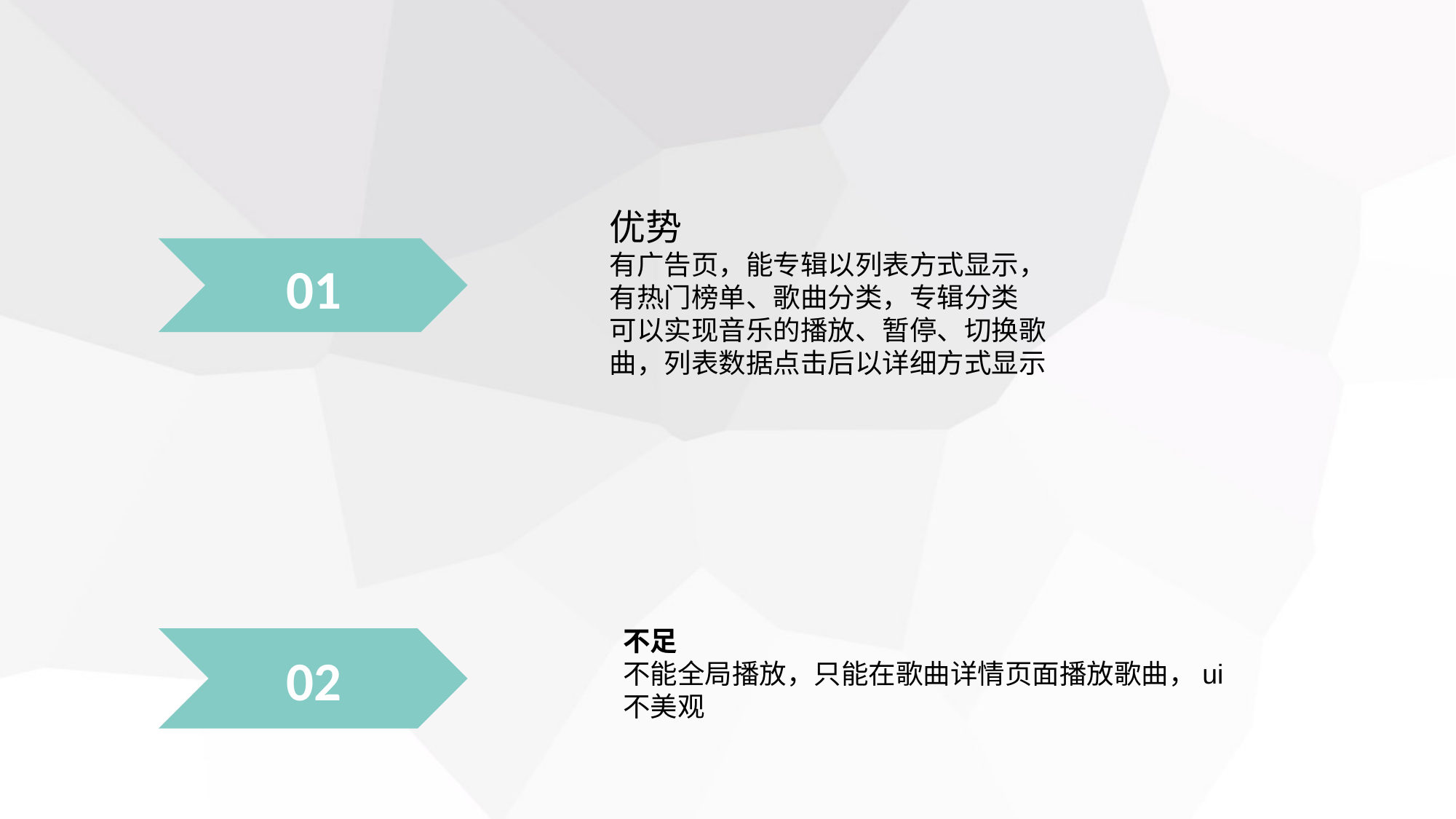

优势
有广告页，能专辑以列表方式显示，有热门榜单、歌曲分类，专辑分类
可以实现音乐的播放、暂停、切换歌曲，列表数据点击后以详细方式显示

01

02

不足
不能全局播放，只能在歌曲详情页面播放歌曲，ui不美观